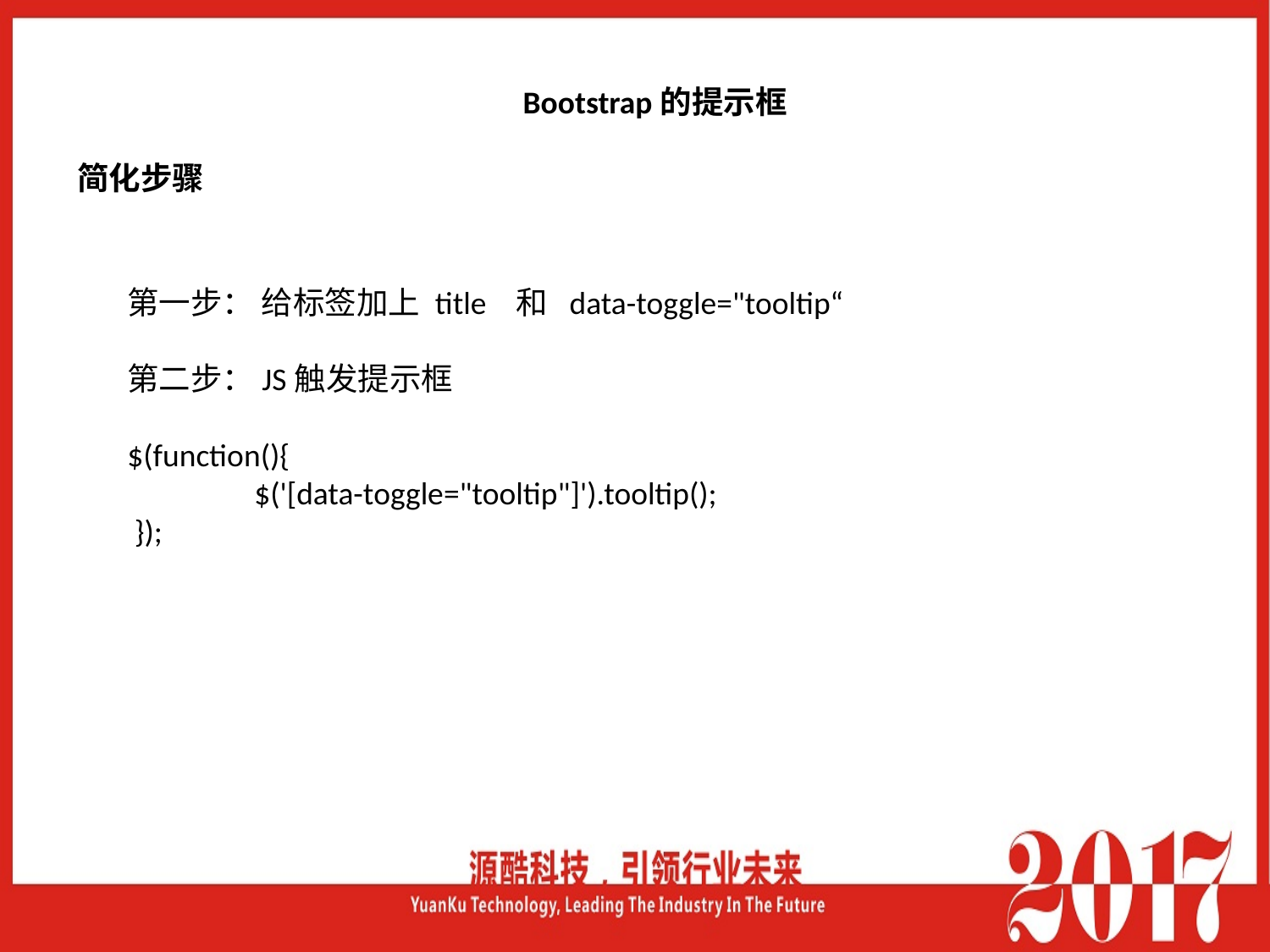

Bootstrap的提示框

简化步骤

第一步： 给标签加上 title   和  data-toggle="tooltip“

第二步：JS触发提示框

$(function(){
	$('[data-toggle="tooltip"]').tooltip();
 });